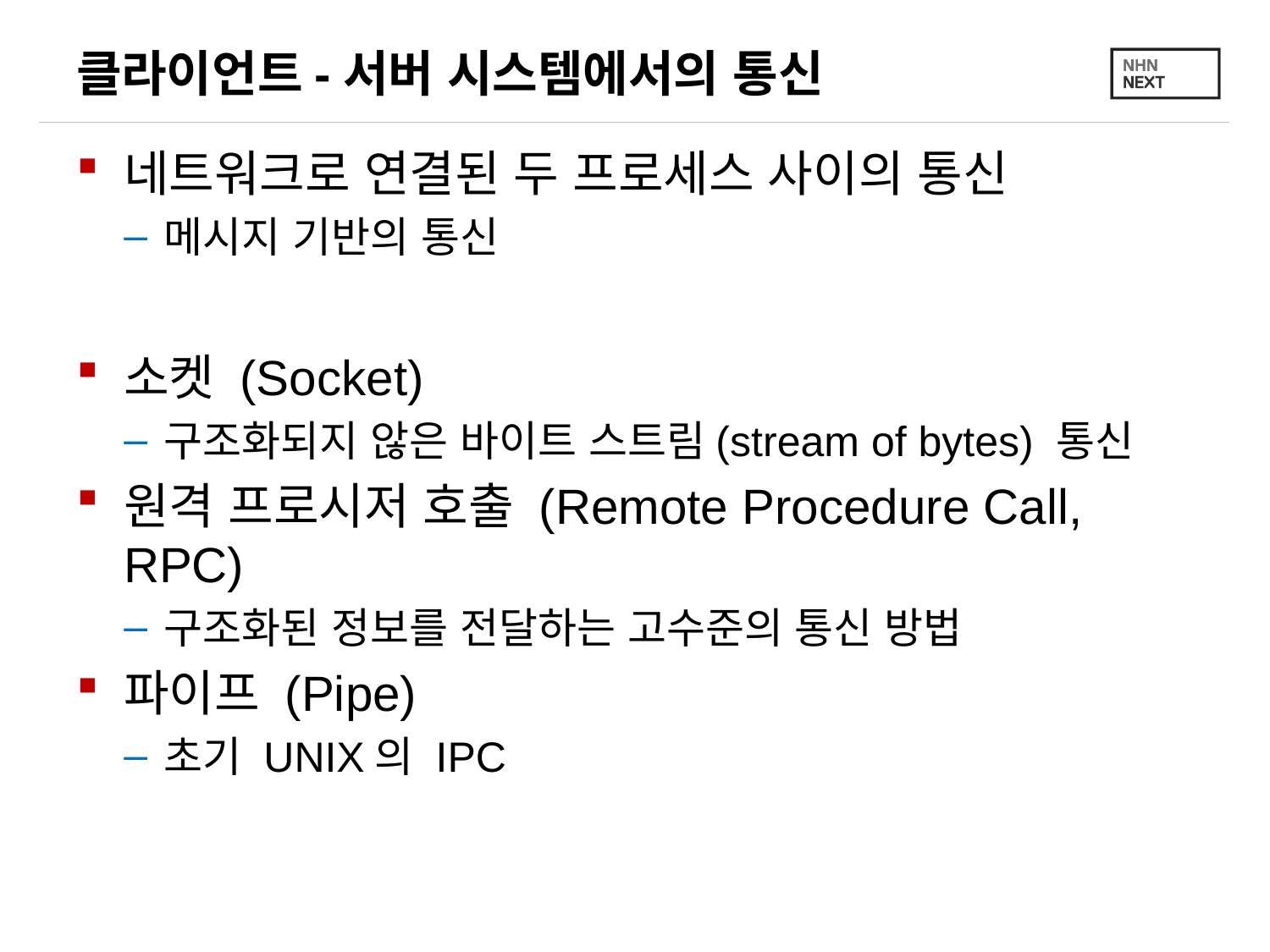

# 클라이언트-서버 시스템에서의 통신
네트워크로 연결된 두 프로세스 사이의 통신
메시지 기반의 통신

소켓 (Socket)
구조화되지 않은 바이트 스트림(stream of bytes) 통신
원격 프로시저 호출 (Remote Procedure Call, RPC)
구조화된 정보를 전달하는 고수준의 통신 방법
파이프 (Pipe)
초기 UNIX의 IPC